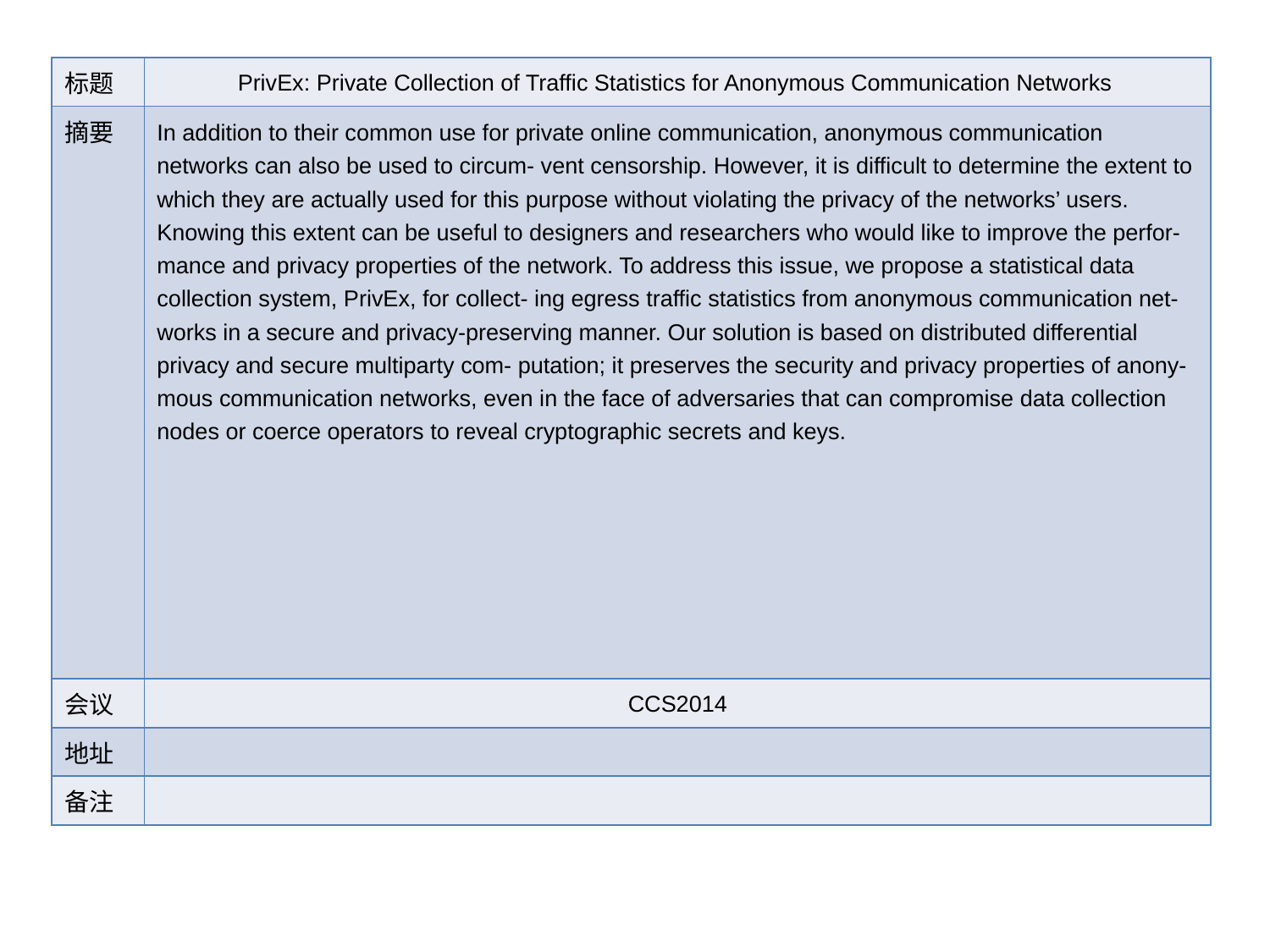

| 标题 | PrivEx: Private Collection of Traffic Statistics for Anonymous Communication Networks |
| --- | --- |
| 摘要 | In addition to their common use for private online communication, anonymous communication networks can also be used to circum- vent censorship. However, it is difficult to determine the extent to which they are actually used for this purpose without violating the privacy of the networks’ users. Knowing this extent can be useful to designers and researchers who would like to improve the perfor- mance and privacy properties of the network. To address this issue, we propose a statistical data collection system, PrivEx, for collect- ing egress traffic statistics from anonymous communication net- works in a secure and privacy-preserving manner. Our solution is based on distributed differential privacy and secure multiparty com- putation; it preserves the security and privacy properties of anony- mous communication networks, even in the face of adversaries that can compromise data collection nodes or coerce operators to reveal cryptographic secrets and keys. |
| 会议 | CCS2014 |
| 地址 |  |
| 备注 |  |